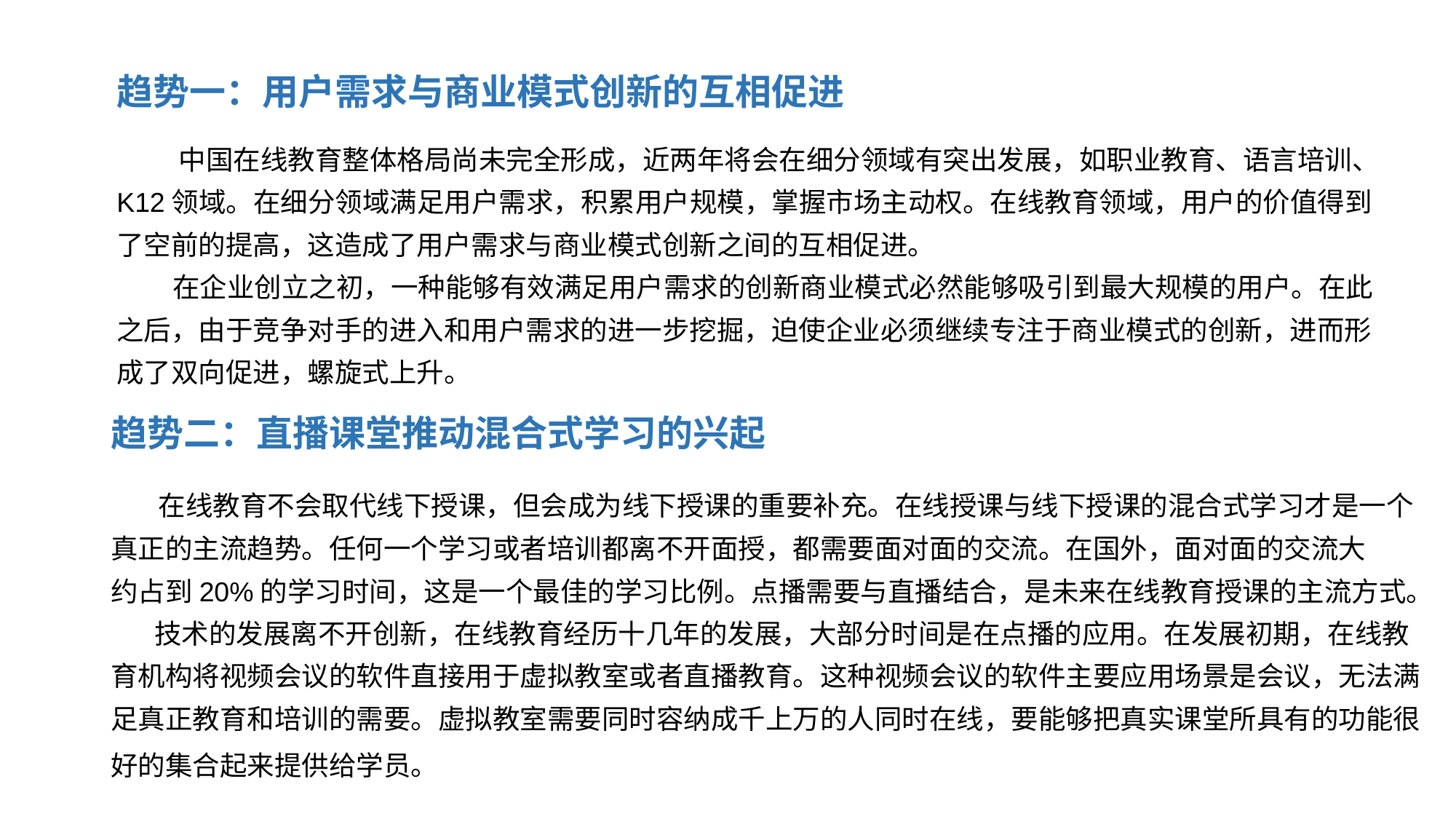

趋势一：用户需求与商业模式创新的互相促进

         中国在线教育整体格局尚未完全形成，近两年将会在细分领域有突出发展，如职业教育、语言培训、
K12领域。在细分领域满足用户需求，积累用户规模，掌握市场主动权。在线教育领域，用户的价值得到
了空前的提高，这造成了用户需求与商业模式创新之间的互相促进。
        在企业创立之初，一种能够有效满足用户需求的创新商业模式必然能够吸引到最大规模的用户。在此
之后，由于竞争对手的进入和用户需求的进一步挖掘，迫使企业必须继续专注于商业模式的创新，进而形
成了双向促进，螺旋式上升。
趋势二：直播课堂推动混合式学习的兴起

      在线教育不会取代线下授课，但会成为线下授课的重要补充。在线授课与线下授课的混合式学习才是一个
真正的主流趋势。任何一个学习或者培训都离不开面授，都需要面对面的交流。在国外，面对面的交流大
约占到20%的学习时间，这是一个最佳的学习比例。点播需要与直播结合，是未来在线教育授课的主流方式。
      技术的发展离不开创新，在线教育经历十几年的发展，大部分时间是在点播的应用。在发展初期，在线教
育机构将视频会议的软件直接用于虚拟教室或者直播教育。这种视频会议的软件主要应用场景是会议，无法满
足真正教育和培训的需要。虚拟教室需要同时容纳成千上万的人同时在线，要能够把真实课堂所具有的功能很
好的集合起来提供给学员。